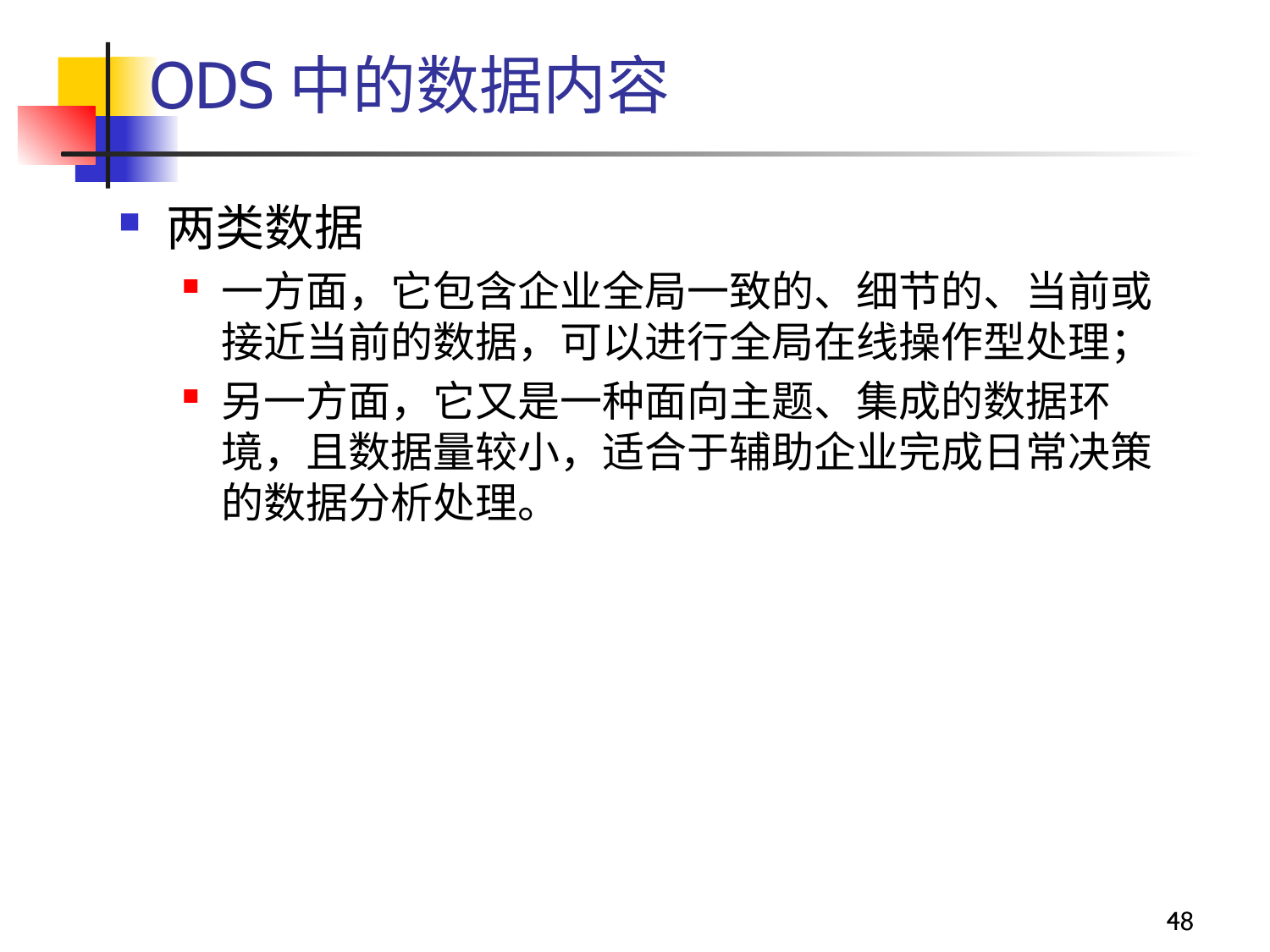

# ODS中的数据内容
两类数据
一方面，它包含企业全局一致的、细节的、当前或接近当前的数据，可以进行全局在线操作型处理；
另一方面，它又是一种面向主题、集成的数据环境，且数据量较小，适合于辅助企业完成日常决策的数据分析处理。
48